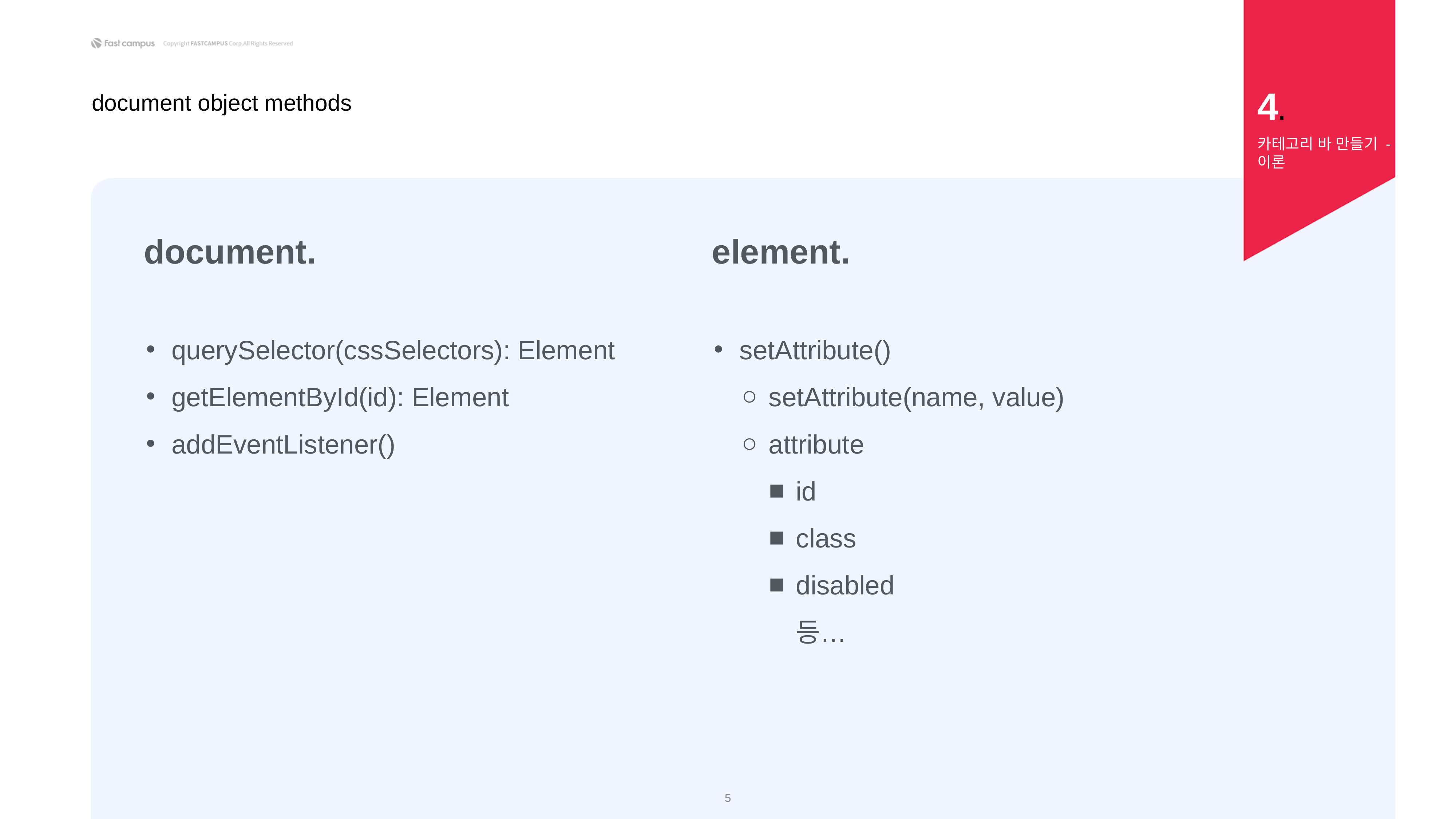

4.
document object methods
카테고리 바 만들기 - 이론
document.
element.

querySelector(cssSelectors): Element
getElementById(id): Element
addEventListener()

setAttribute()
setAttribute(name, value)
attribute
id
class
disabled
등…
5